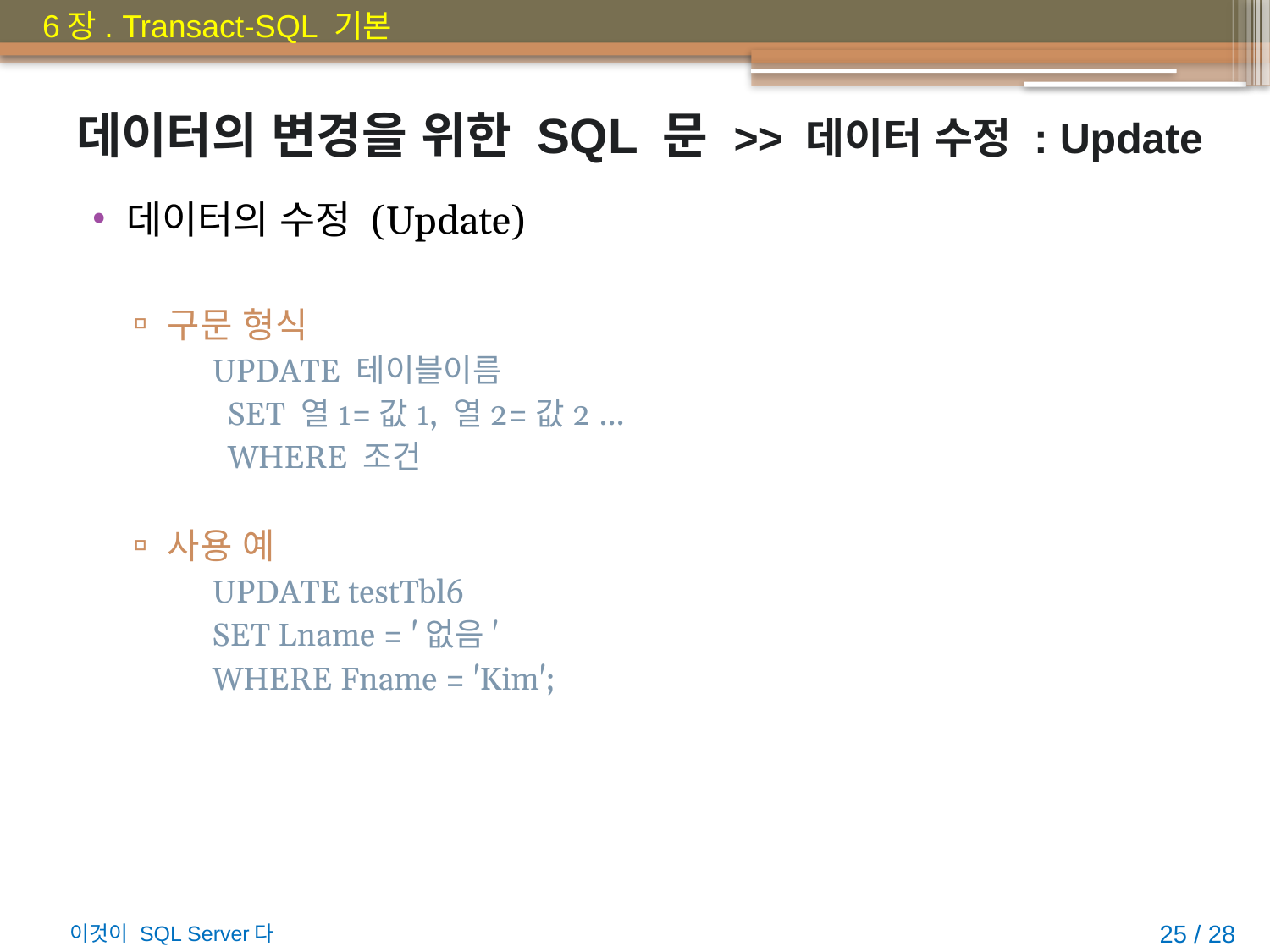

# 데이터의 변경을 위한 SQL 문 >> 데이터 수정 : Update
데이터의 수정 (Update)

구문 형식
UPDATE 테이블이름
  SET 열1=값1, 열2=값2 …
  WHERE 조건

사용 예
UPDATE testTbl6
SET Lname = '없음'
WHERE Fname = 'Kim';